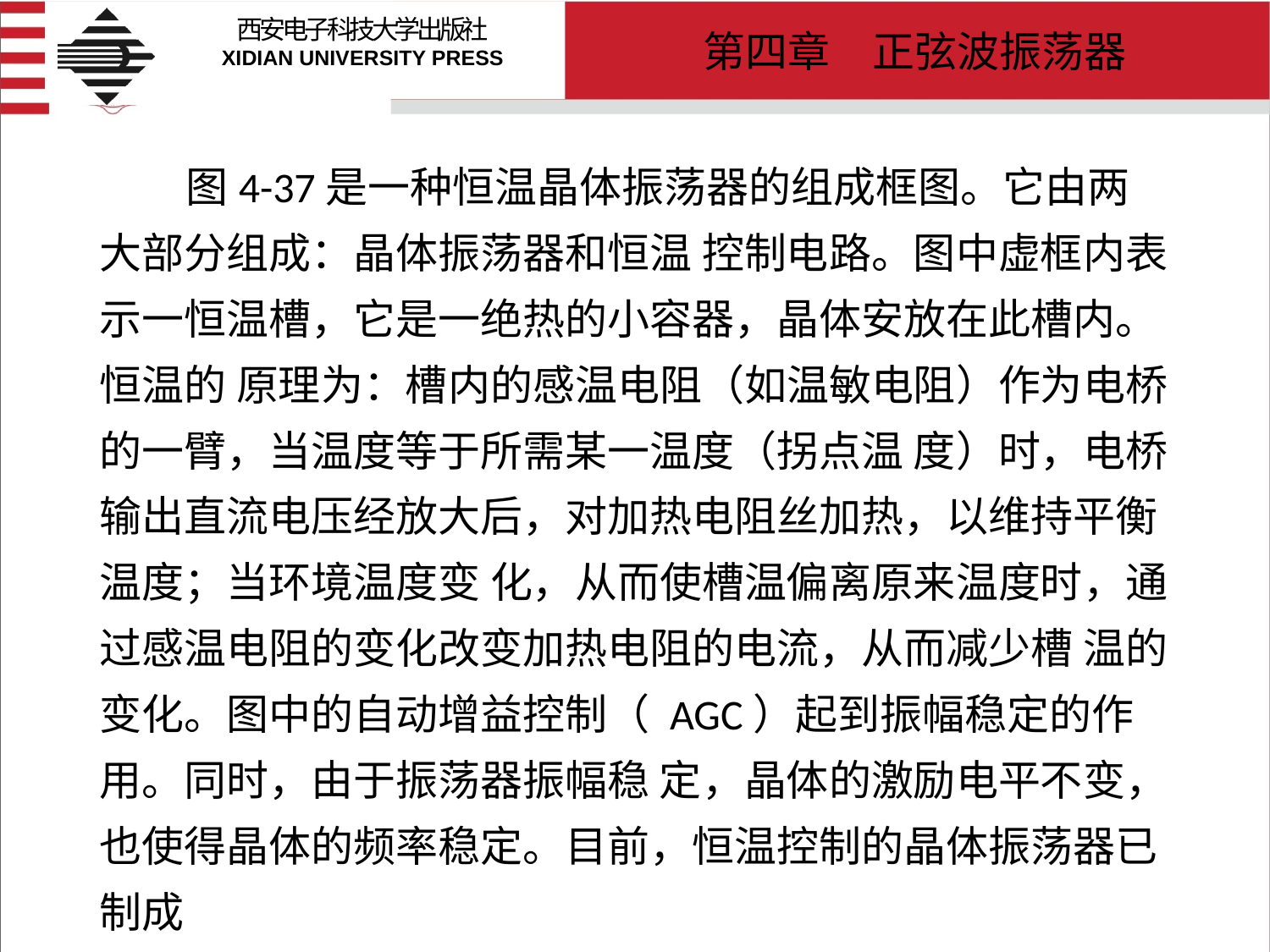

# 图4-37是一种恒温晶体振荡器的组成框图。它由两大部分组成：晶体振荡器和恒温 控制电路。图中虚框内表示一恒温槽，它是一绝热的小容器，晶体安放在此槽内。恒温的 原理为：槽内的感温电阻（如温敏电阻）作为电桥的一臂，当温度等于所需某一温度（拐点温 度）时，电桥输出直流电压经放大后，对加热电阻丝加热，以维持平衡温度；当环境温度变 化，从而使槽温偏离原来温度时，通过感温电阻的变化改变加热电阻的电流，从而减少槽 温的变化。图中的自动增益控制（ AGC）起到振幅稳定的作用。同时，由于振荡器振幅稳 定，晶体的激励电平不变，也使得晶体的频率稳定。目前，恒温控制的晶体振荡器已制成